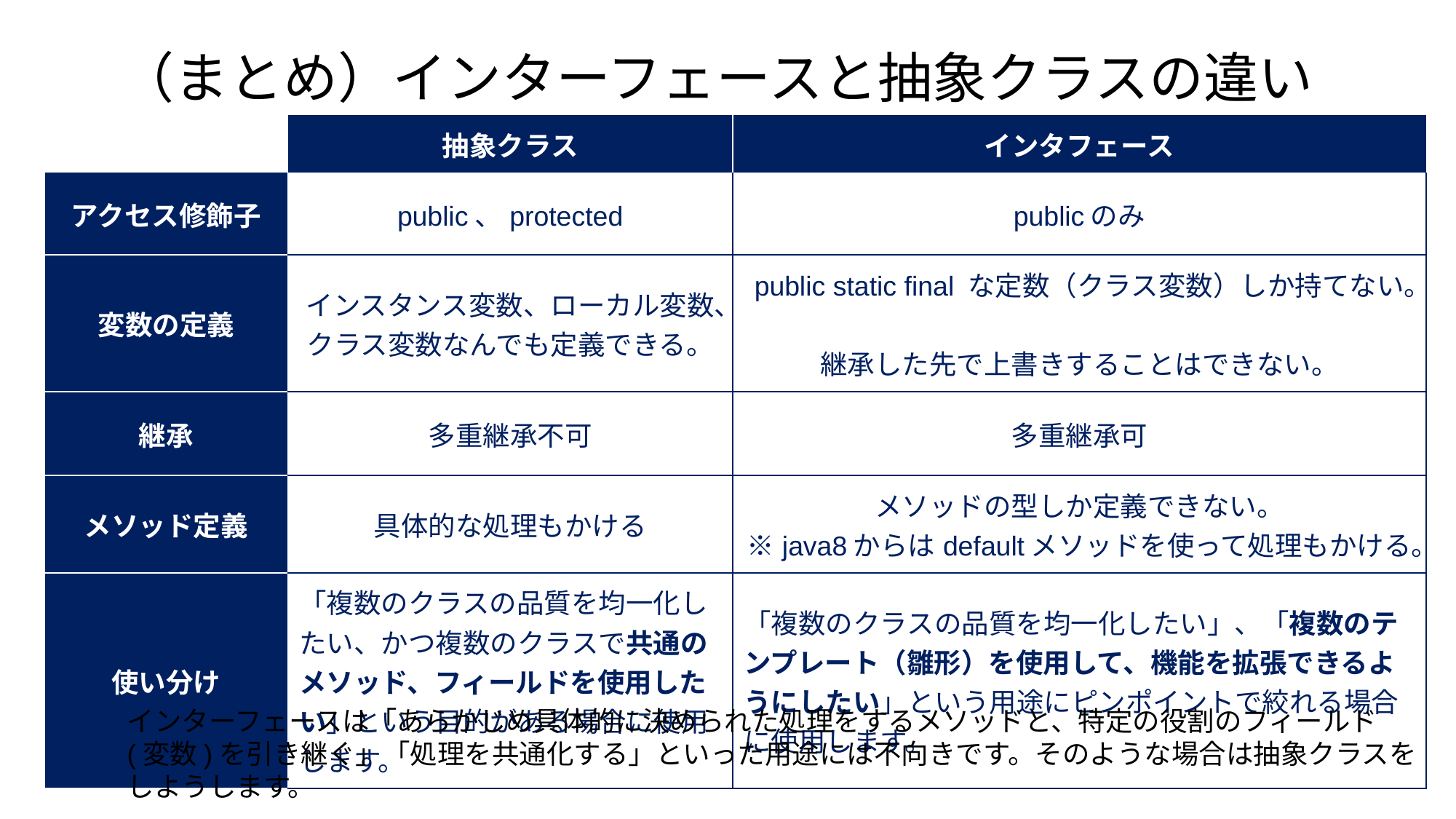

（まとめ）インターフェースと抽象クラスの違い
|  | 抽象クラス | インタフェース |
| --- | --- | --- |
| アクセス修飾子 | public、protected | publicのみ |
| 変数の定義 | インスタンス変数、ローカル変数、クラス変数なんでも定義できる。 | public static final な定数（クラス変数）しか持てない。 継承した先で上書きすることはできない。 |
| 継承 | 多重継承不可 | 多重継承可 |
| メソッド定義 | 具体的な処理もかける | メソッドの型しか定義できない。 ※java8からはdefaultメソッドを使って処理もかける。 |
| 使い分け | 「複数のクラスの品質を均一化したい、かつ複数のクラスで共通のメソッド、フィールドを使用したい」という目的がある場合に使用します。 | 「複数のクラスの品質を均一化したい」、「複数のテンプレート（雛形）を使用して、機能を拡張できるようにしたい」という用途にピンポイントで絞れる場合に使用します。 |
インターフェースは「あらかじめ具体的に決められた処理をするメソッドと、特定の役割のフィールド(変数)を引き継ぐ」「処理を共通化する」といった用途には不向きです。そのような場合は抽象クラスをしようします。